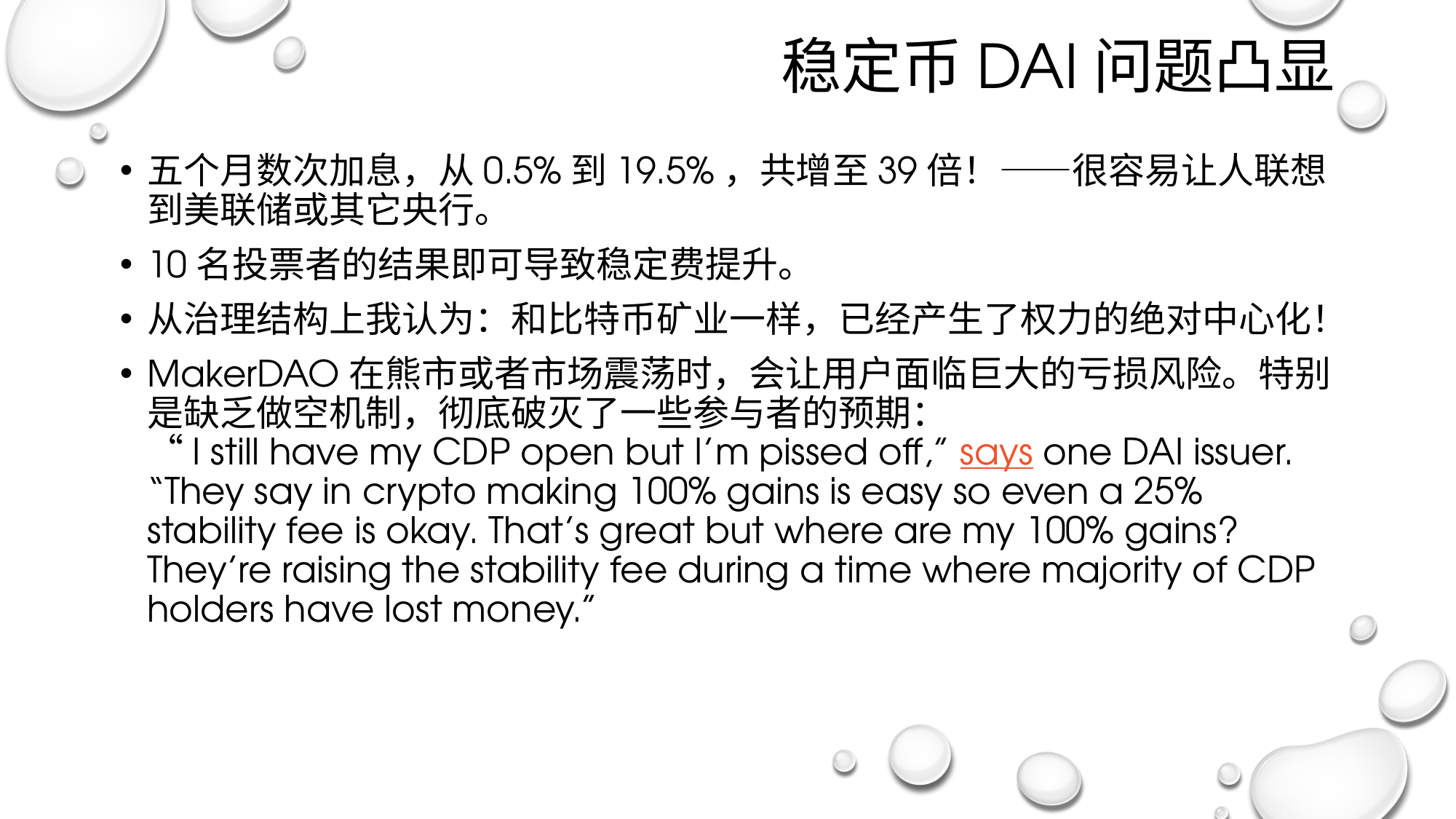

# 稳定币DAI问题凸显
五个月数次加息，从0.5%到19.5%，共增至39倍！——很容易让人联想到美联储或其它央行。
10名投票者的结果即可导致稳定费提升。
从治理结构上我认为：和比特币矿业一样，已经产生了权力的绝对中心化！
MakerDAO在熊市或者市场震荡时，会让用户面临巨大的亏损风险。特别是缺乏做空机制，彻底破灭了一些参与者的预期：
“I still have my CDP open but I’m pissed off,” says one DAI issuer. “They say in crypto making 100% gains is easy so even a 25% stability fee is okay. That’s great but where are my 100% gains? They’re raising the stability fee during a time where majority of CDP holders have lost money.”